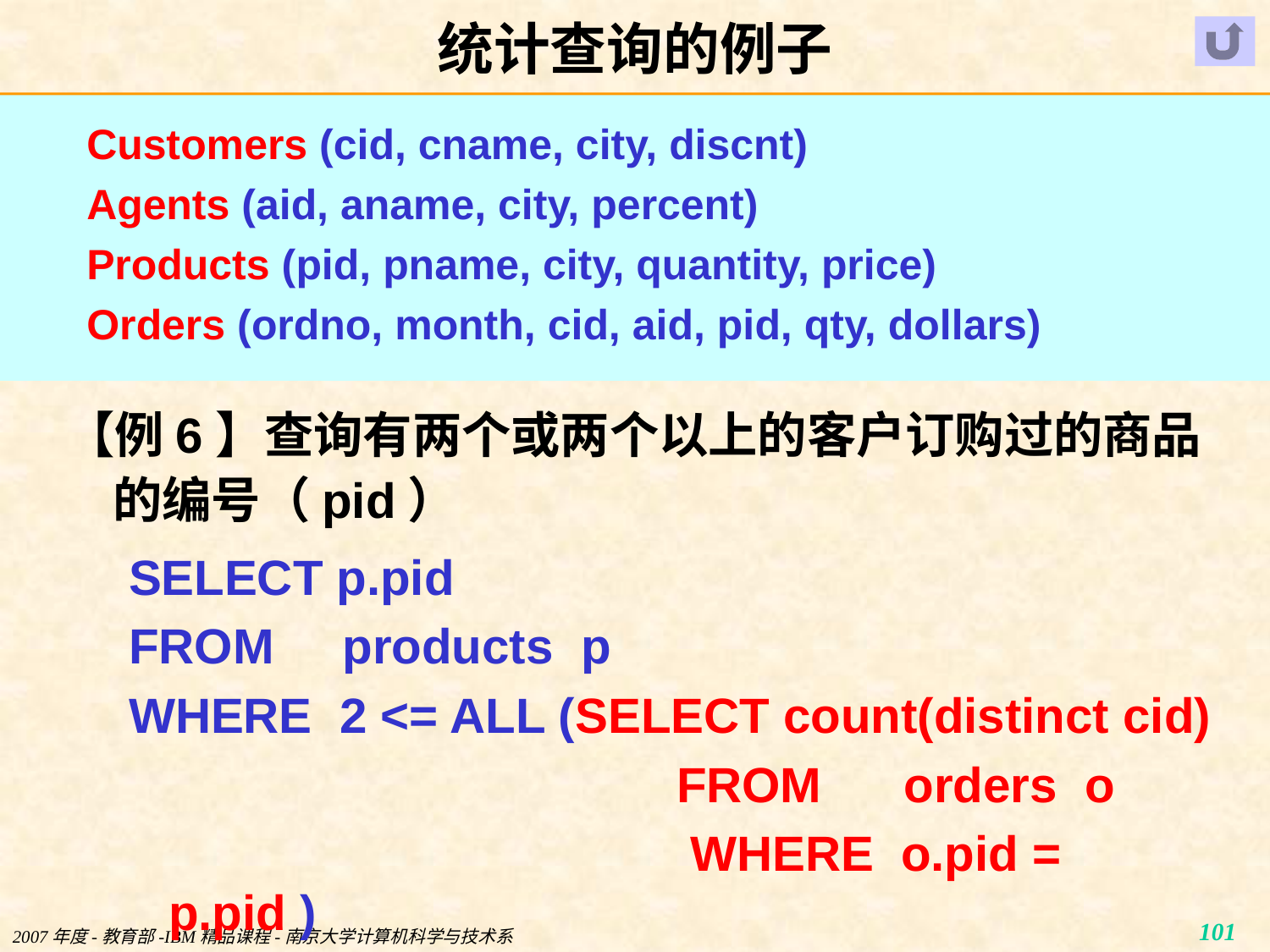

# 统计查询的例子

Customers (cid, cname, city, discnt)
Agents (aid, aname, city, percent)
Products (pid, pname, city, quantity, price)
Orders (ordno, month, cid, aid, pid, qty, dollars)
【例6】查询有两个或两个以上的客户订购过的商品的编号（pid）
SELECT p.pid
FROM     products  p
WHERE  2 <= ALL (SELECT count(distinct cid)
			 		FROM      orders  o
					 WHERE  o.pid = p.pid )
101
2007年度-教育部-IBM精品课程-南京大学计算机科学与技术系